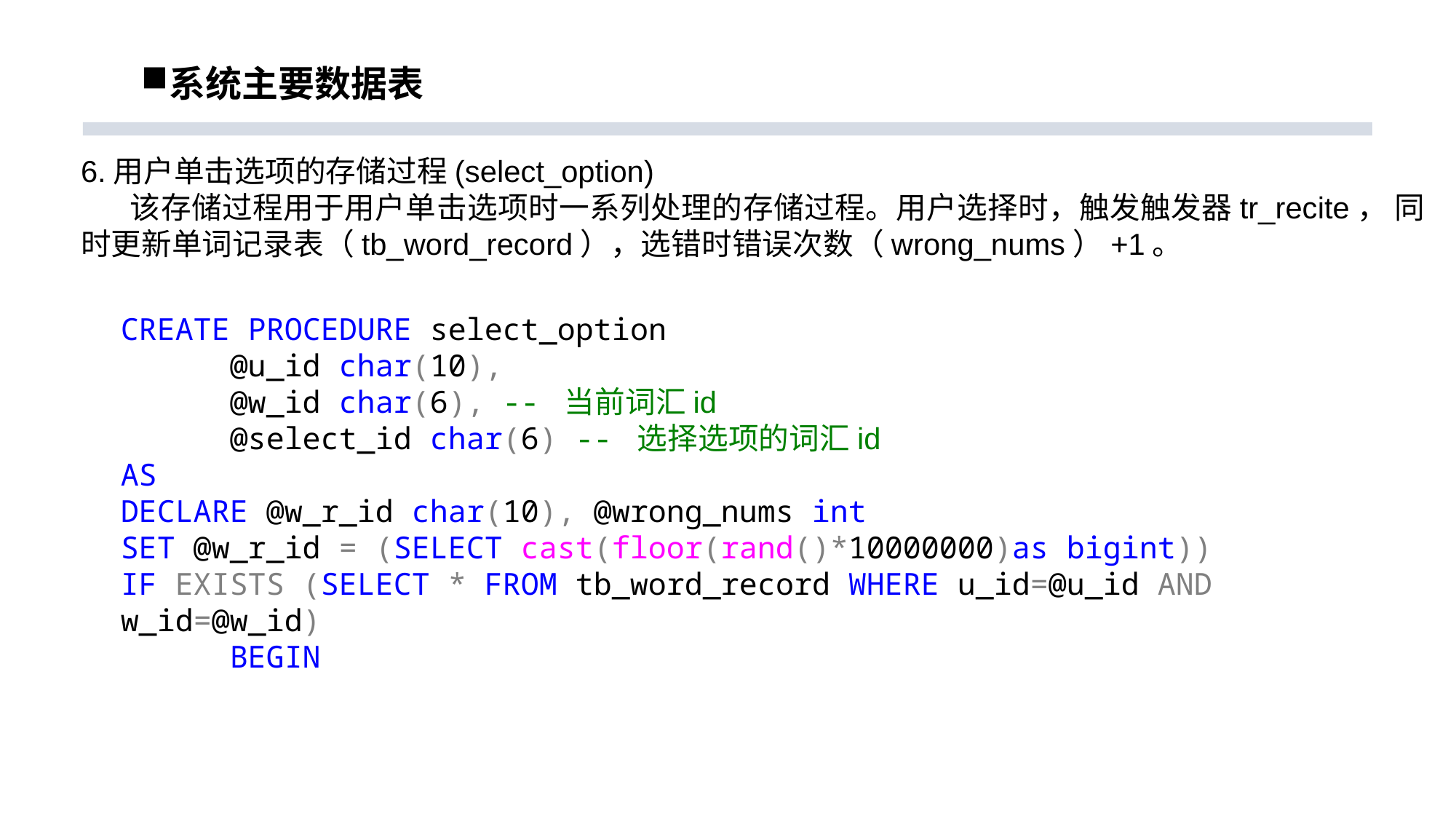

# 系统主要数据表
6.用户单击选项的存储过程(select_option)
      该存储过程用于用户单击选项时一系列处理的存储过程。用户选择时，触发触发器tr_recite， 同时更新单词记录表（tb_word_record），选错时错误次数（wrong_nums）+1。
CREATE PROCEDURE select_option
	@u_id char(10),
	@w_id char(6), -- 当前词汇id
	@select_id char(6) -- 选择选项的词汇id
AS
DECLARE @w_r_id char(10), @wrong_nums int
SET @w_r_id = (SELECT cast(floor(rand()*10000000)as bigint))
IF EXISTS (SELECT * FROM tb_word_record WHERE u_id=@u_id AND w_id=@w_id)
	BEGIN